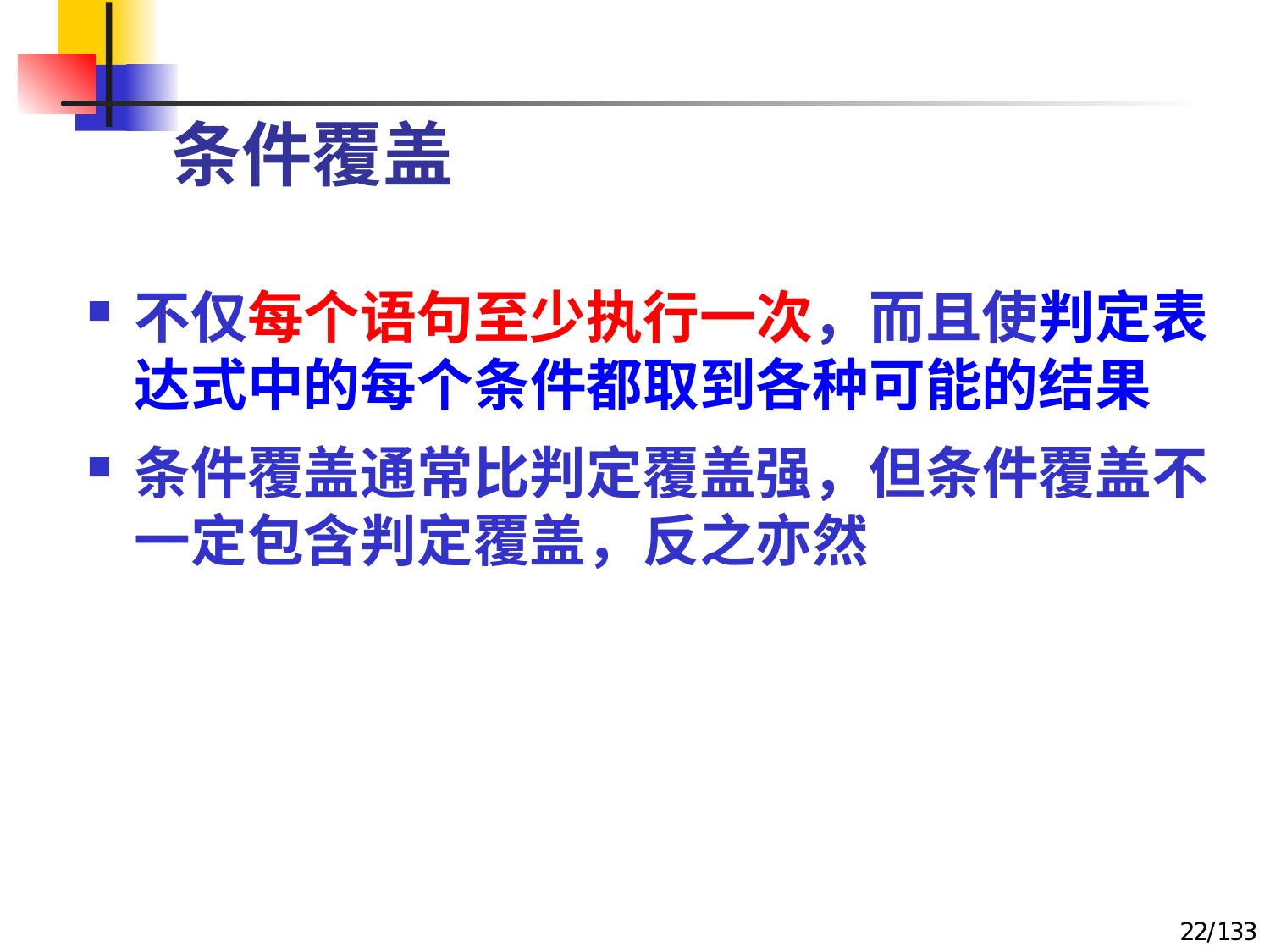

# 条件覆盖
不仅每个语句至少执行一次，而且使判定表达式中的每个条件都取到各种可能的结果
条件覆盖通常比判定覆盖强，但条件覆盖不一定包含判定覆盖，反之亦然

22/133